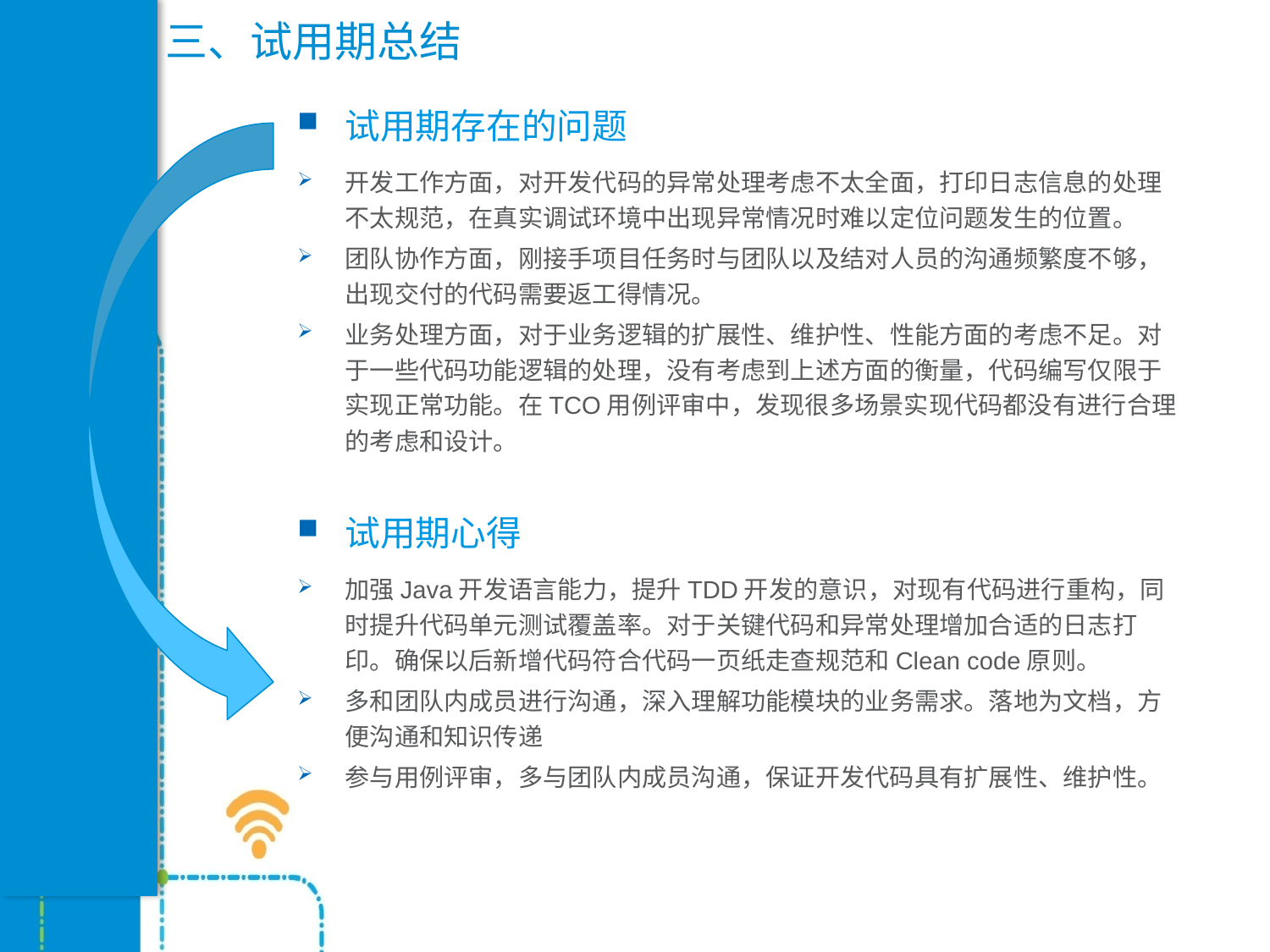

# 三、试用期总结
试用期存在的问题
开发工作方面，对开发代码的异常处理考虑不太全面，打印日志信息的处理不太规范，在真实调试环境中出现异常情况时难以定位问题发生的位置。
团队协作方面，刚接手项目任务时与团队以及结对人员的沟通频繁度不够，出现交付的代码需要返工得情况。
业务处理方面，对于业务逻辑的扩展性、维护性、性能方面的考虑不足。对于一些代码功能逻辑的处理，没有考虑到上述方面的衡量，代码编写仅限于实现正常功能。在TCO用例评审中，发现很多场景实现代码都没有进行合理的考虑和设计。

试用期心得
加强Java开发语言能力，提升TDD开发的意识，对现有代码进行重构，同时提升代码单元测试覆盖率。对于关键代码和异常处理增加合适的日志打印。确保以后新增代码符合代码一页纸走查规范和Clean code原则。
多和团队内成员进行沟通，深入理解功能模块的业务需求。落地为文档，方便沟通和知识传递
参与用例评审，多与团队内成员沟通，保证开发代码具有扩展性、维护性。